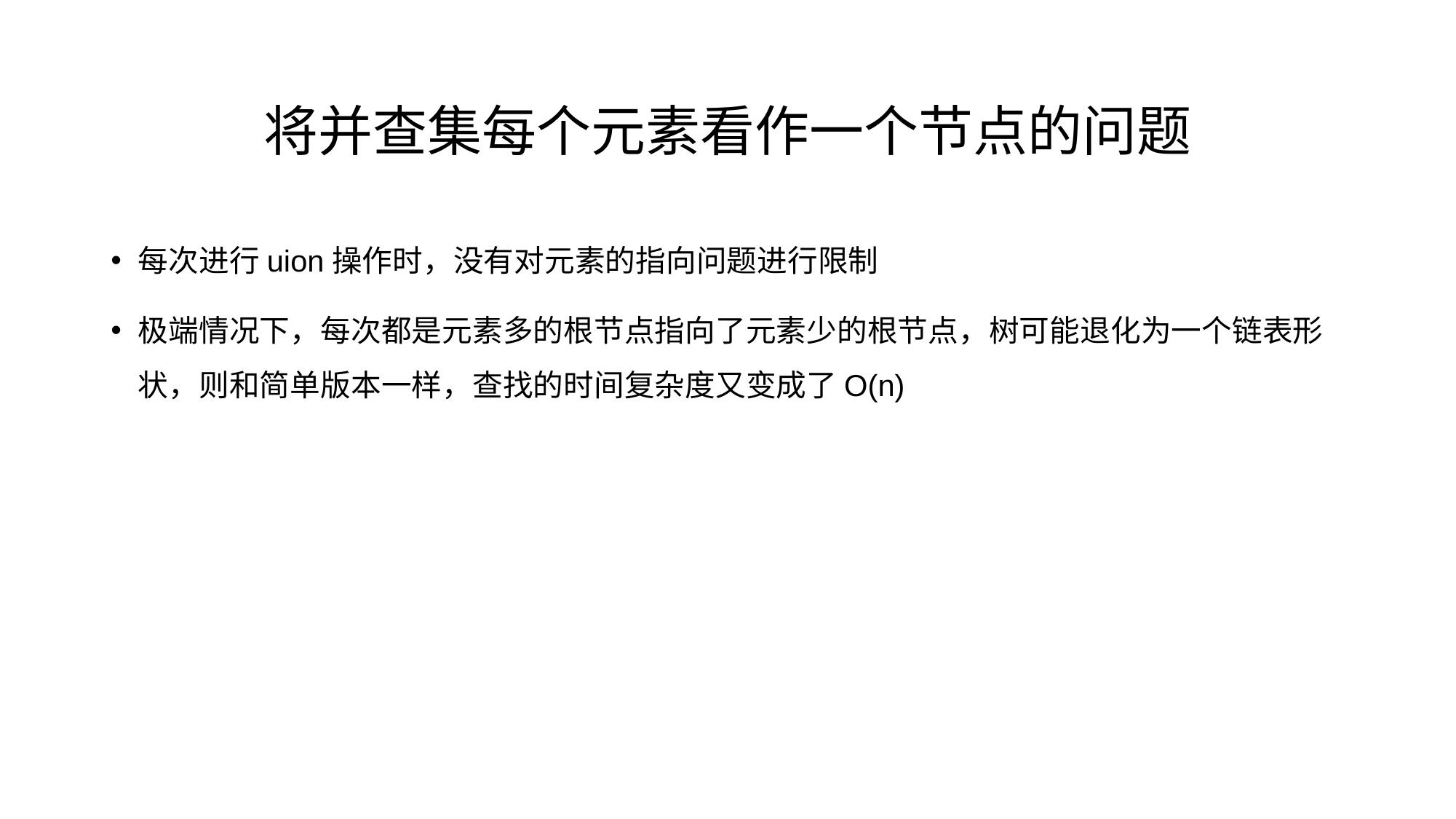

# 将并查集每个元素看作一个节点的问题
每次进行uion操作时，没有对元素的指向问题进行限制
极端情况下，每次都是元素多的根节点指向了元素少的根节点，树可能退化为一个链表形状，则和简单版本一样，查找的时间复杂度又变成了O(n)